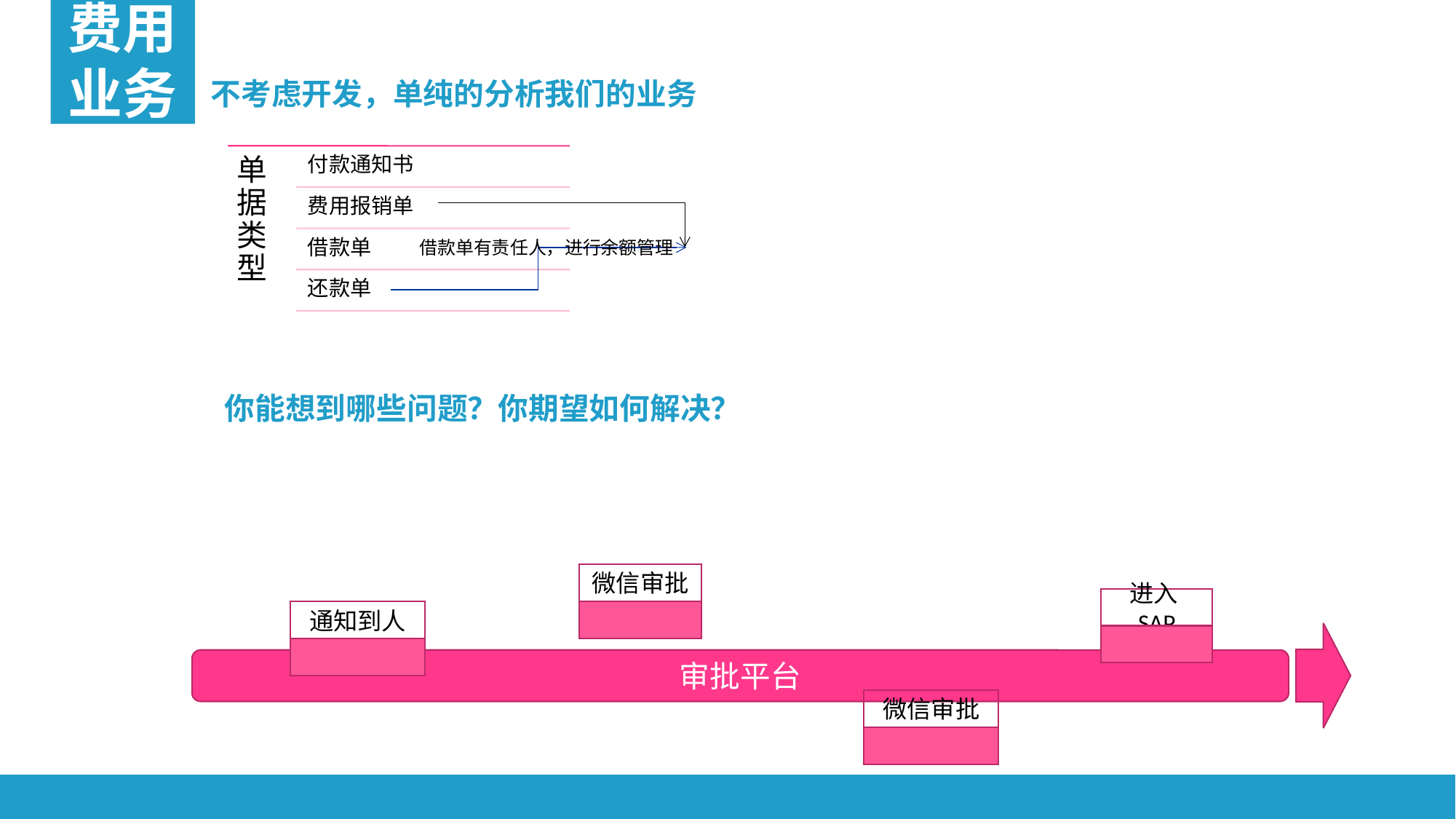

费用
业务

不考虑开发，单纯的分析我们的业务
单据类型
付款通知书
费用报销单
借款单
还款单
借款单有责任人，进行余额管理
你能想到哪些问题？你期望如何解决？
微信审批
进入SAP

通知到人

审批平台
微信审批